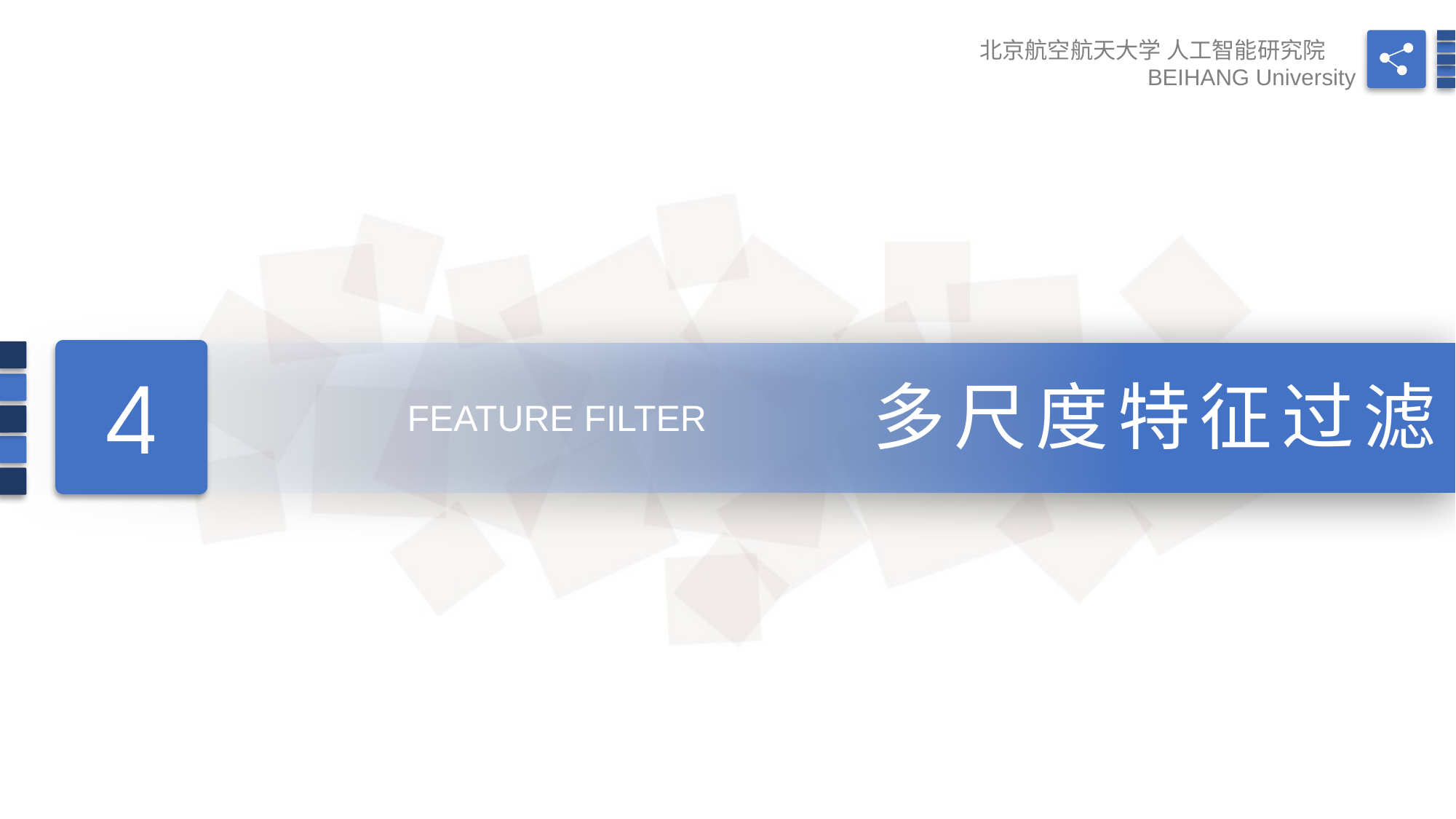

北京航空航天大学 人工智能研究院
BEIHANG University

4

多尺度特征过滤
FEATURE FILTER